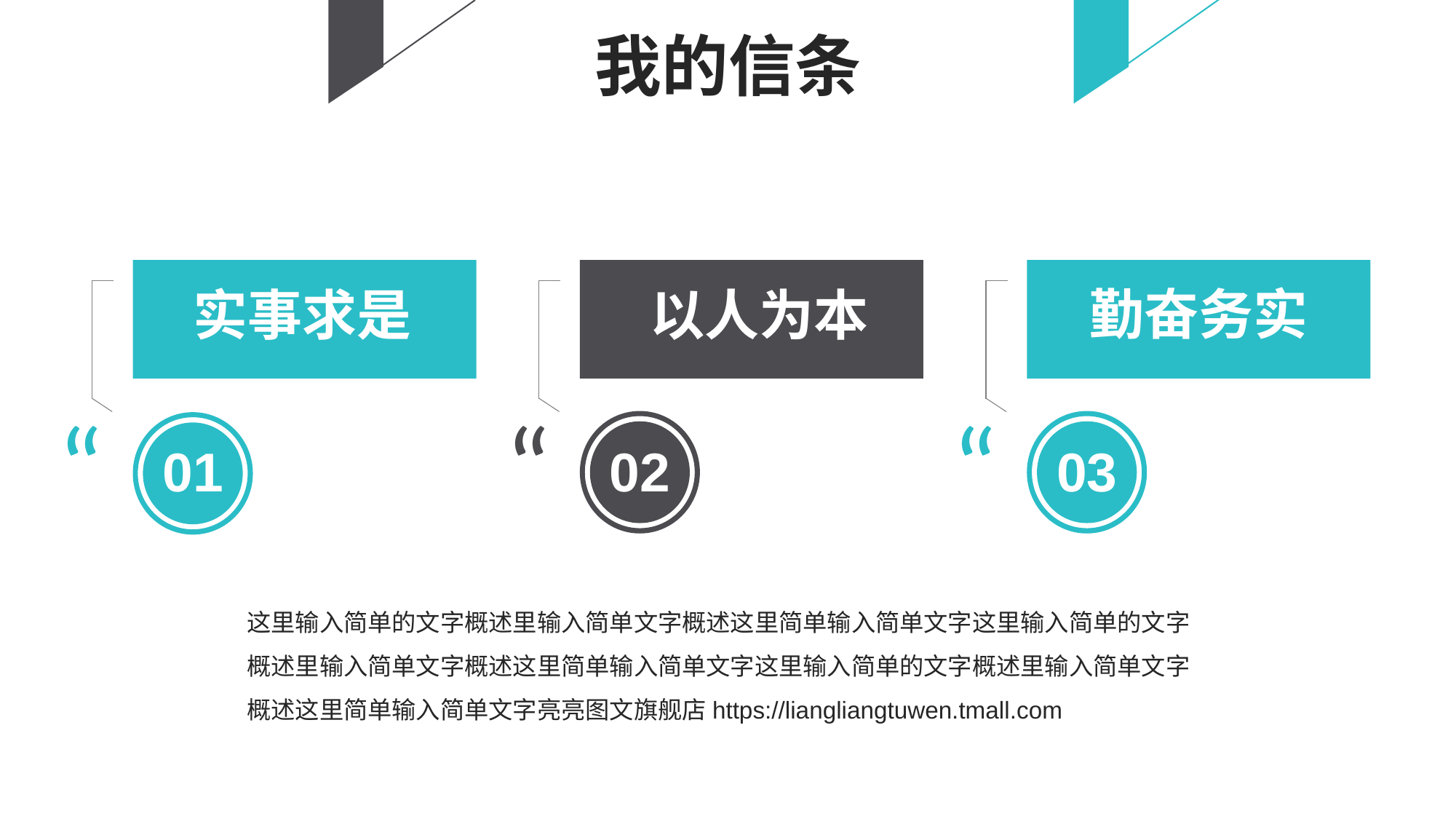

我的信条

实事求是

以人为本

勤奋务实
“
“
“

02

03

01
这里输入简单的文字概述里输入简单文字概述这里简单输入简单文字这里输入简单的文字概述里输入简单文字概述这里简单输入简单文字这里输入简单的文字概述里输入简单文字概述这里简单输入简单文字亮亮图文旗舰店https://liangliangtuwen.tmall.com